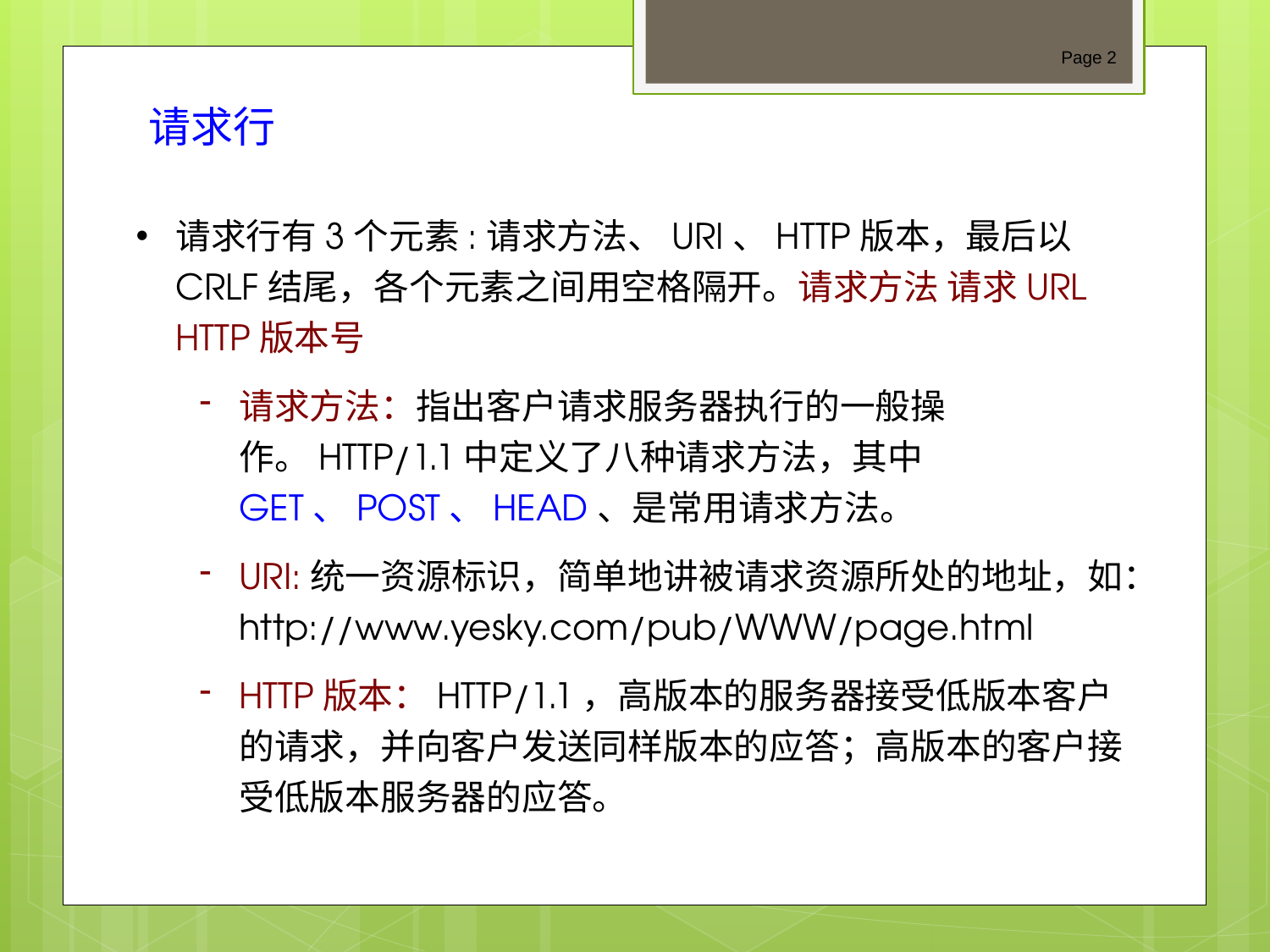

Page 2
请求行
请求行有3个元素:请求方法、URI、HTTP版本，最后以CRLF结尾，各个元素之间用空格隔开。请求方法 请求URL HTTP版本号
请求方法：指出客户请求服务器执行的一般操作。HTTP/1.1中定义了八种请求方法，其中GET、POST、HEAD、是常用请求方法。
URI:统一资源标识，简单地讲被请求资源所处的地址，如：http://www.yesky.com/pub/WWW/page.html
HTTP版本：HTTP/1.1，高版本的服务器接受低版本客户的请求，并向客户发送同样版本的应答；高版本的客户接受低版本服务器的应答。